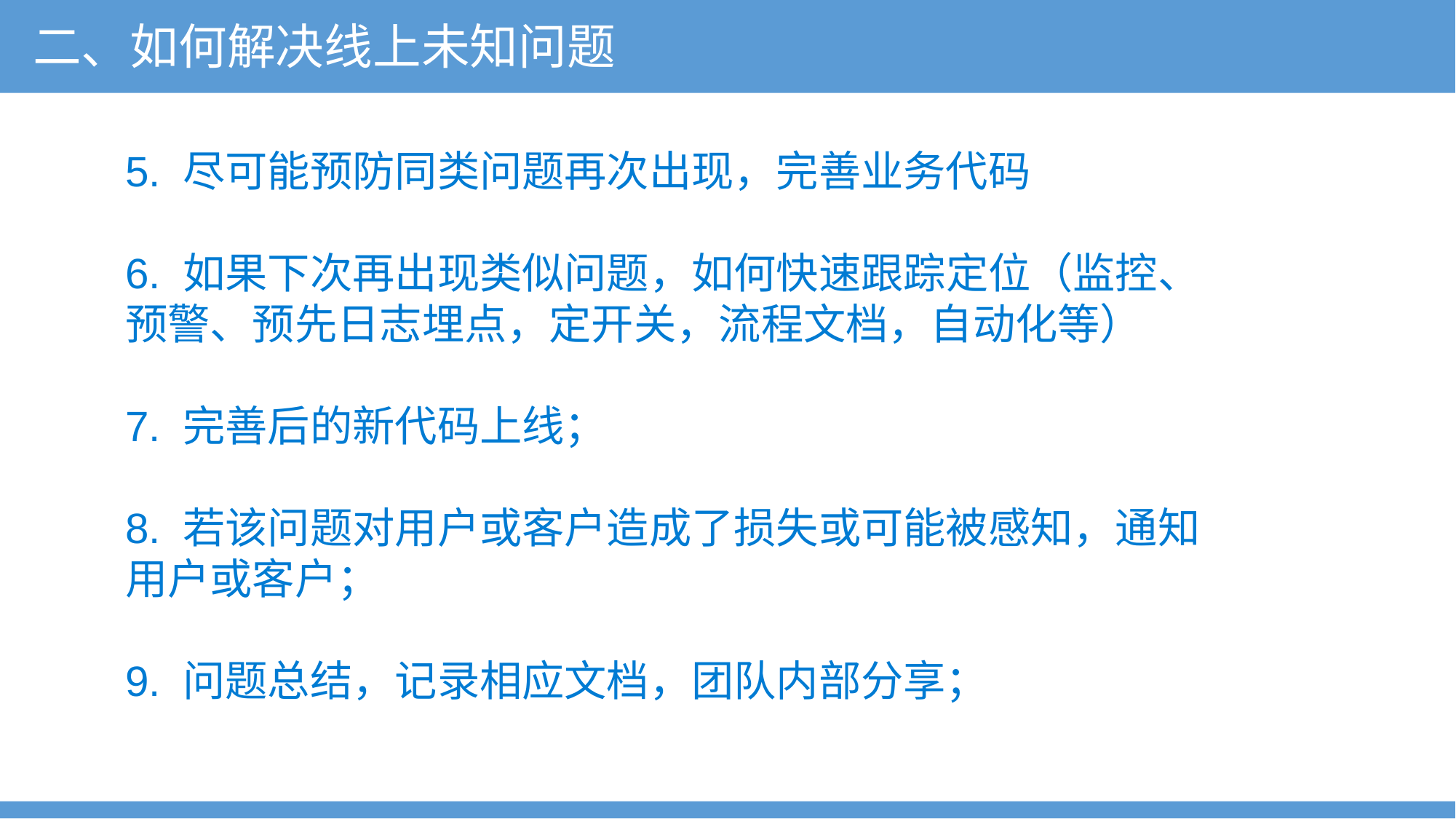

二、如何解决线上未知问题
5. 尽可能预防同类问题再次出现，完善业务代码

6. 如果下次再出现类似问题，如何快速跟踪定位（监控、预警、预先日志埋点，定开关，流程文档，自动化等）

7. 完善后的新代码上线；

8. 若该问题对用户或客户造成了损失或可能被感知，通知用户或客户；

9. 问题总结，记录相应文档，团队内部分享；